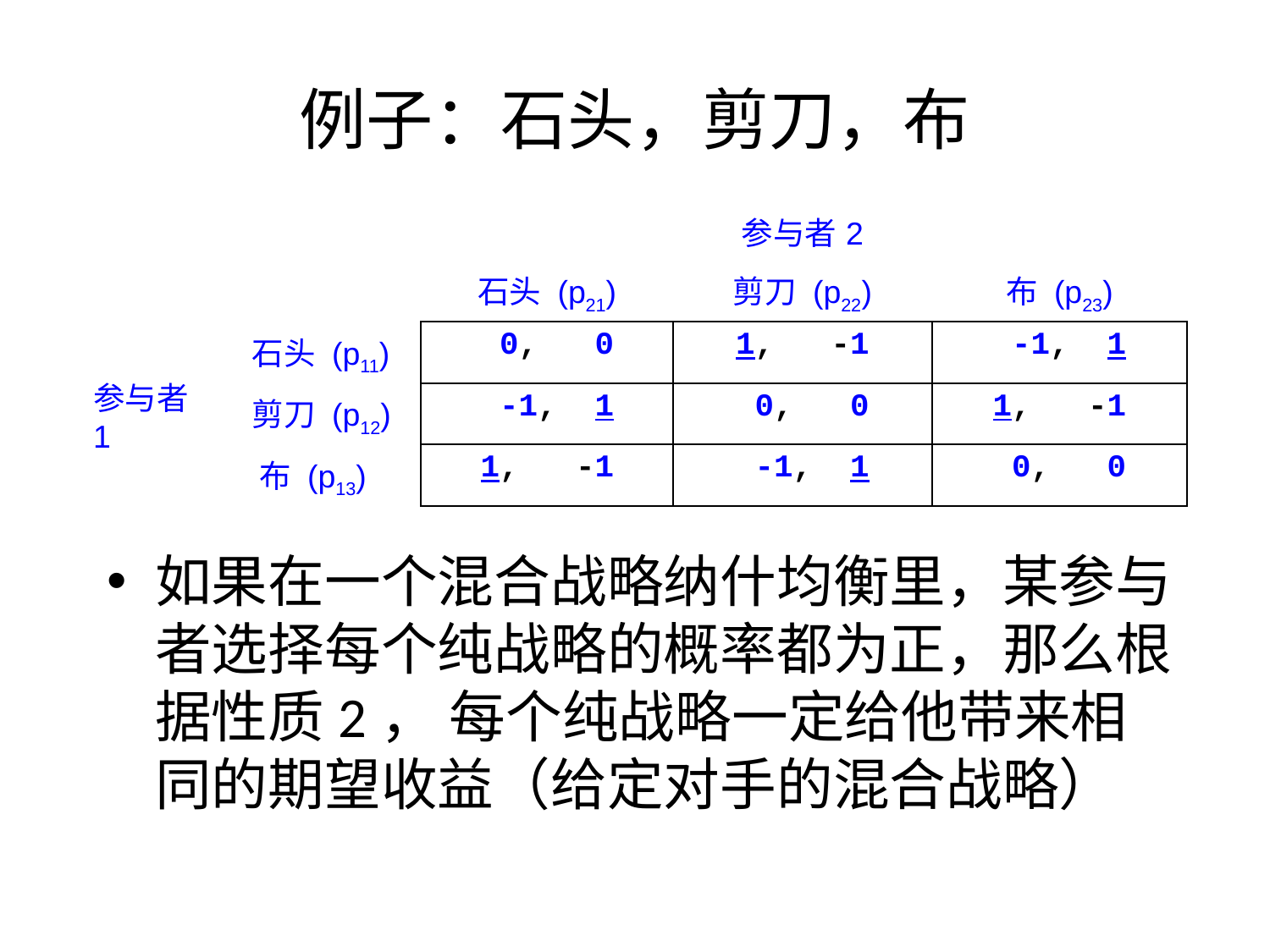

# 例子：石头，剪刀，布
|  |  |  | 参与者2 |  |
| --- | --- | --- | --- | --- |
|  |  | 石头 (p21) | 剪刀 (p22) | 布 (p23) |
| 参与者1 | 石头 (p11) | 0, 0 | 1, -1 | -1, 1 |
|  | 剪刀 (p12) | -1, 1 | 0, 0 | 1, -1 |
|  | 布 (p13) | 1, -1 | -1, 1 | 0, 0 |
如果在一个混合战略纳什均衡里，某参与者选择每个纯战略的概率都为正，那么根据性质2， 每个纯战略一定给他带来相同的期望收益（给定对手的混合战略）